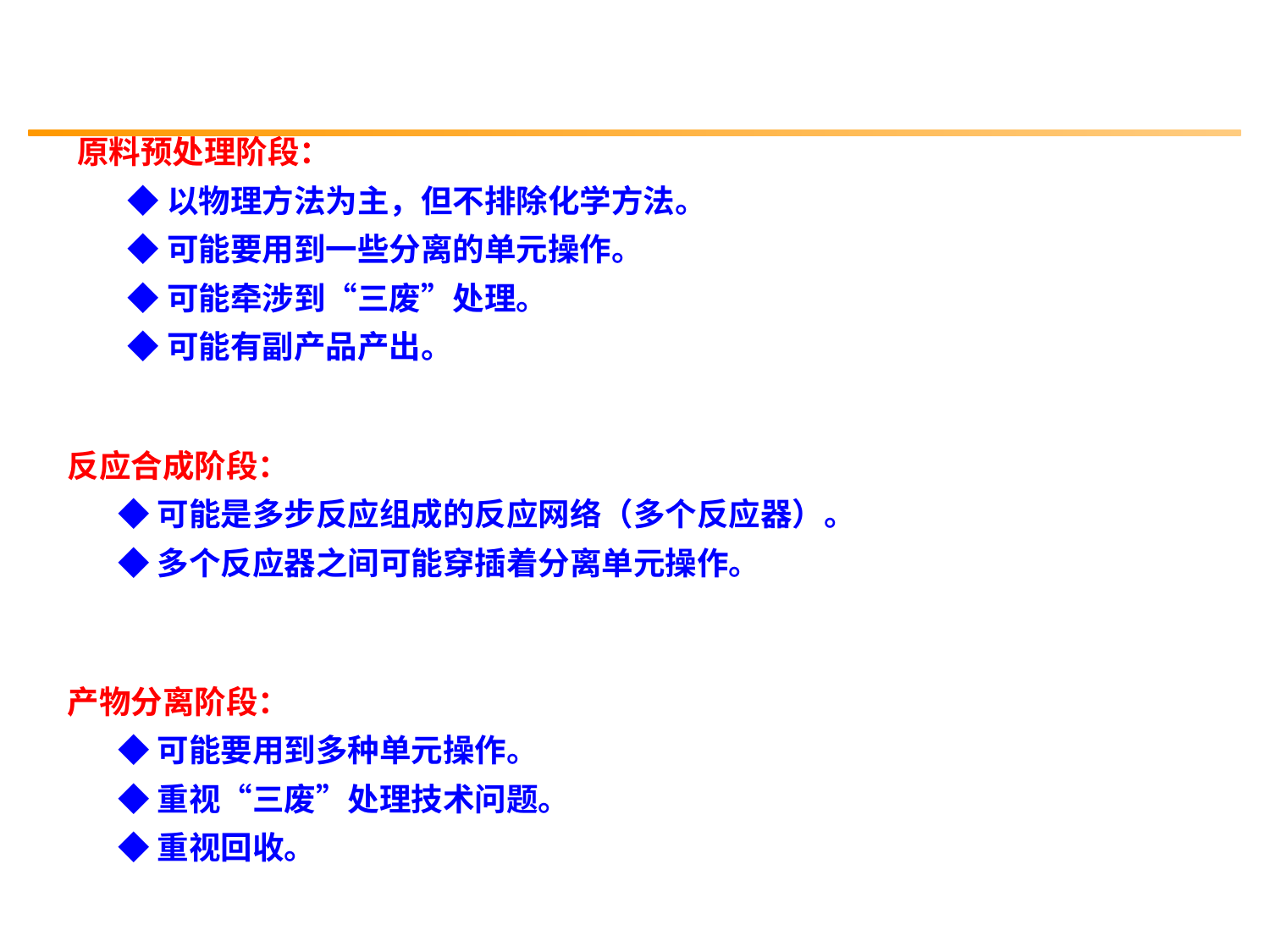

原料预处理阶段：
       ◆以物理方法为主，但不排除化学方法。
       ◆可能要用到一些分离的单元操作。
       ◆可能牵涉到“三废”处理。
       ◆可能有副产品产出。
反应合成阶段：
       ◆可能是多步反应组成的反应网络（多个反应器）。
       ◆多个反应器之间可能穿插着分离单元操作。

产物分离阶段：
       ◆可能要用到多种单元操作。
       ◆重视“三废”处理技术问题。
       ◆重视回收。